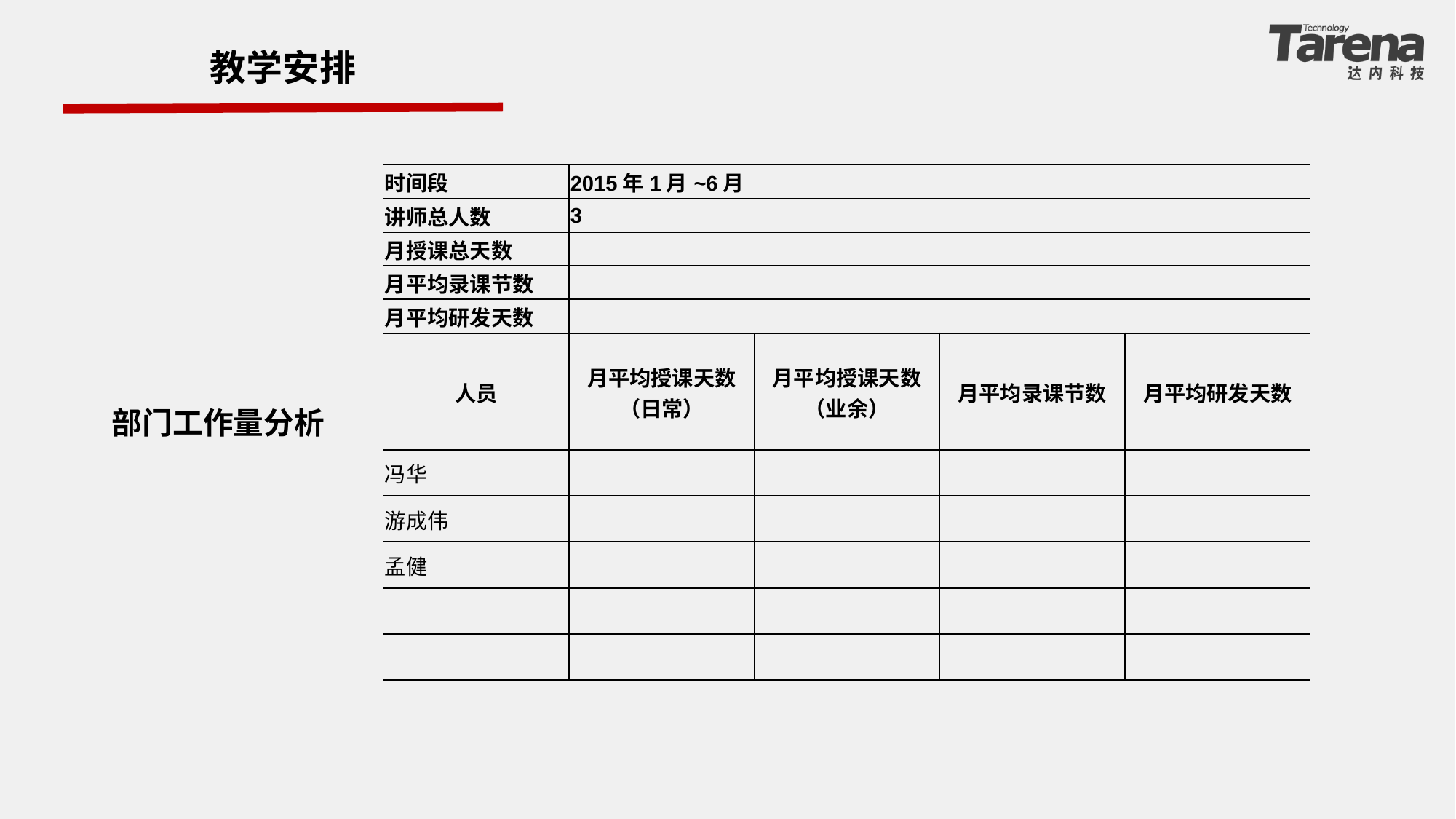

教学安排
| 时间段 | 2015年1月~6月 |  |  |  |
| --- | --- | --- | --- | --- |
| 讲师总人数 | 3 |  |  |  |
| 月授课总天数 |  |  |  |  |
| 月平均录课节数 |  |  |  |  |
| 月平均研发天数 |  |  |  |  |
| 人员 | 月平均授课天数 （日常） | 月平均授课天数 （业余） | 月平均录课节数 | 月平均研发天数 |
| 冯华 |  |  |  |  |
| 游成伟 |  |  |  |  |
| 孟健 |  |  |  |  |
|  |  |  |  |  |
|  |  |  |  |  |
部门工作量分析